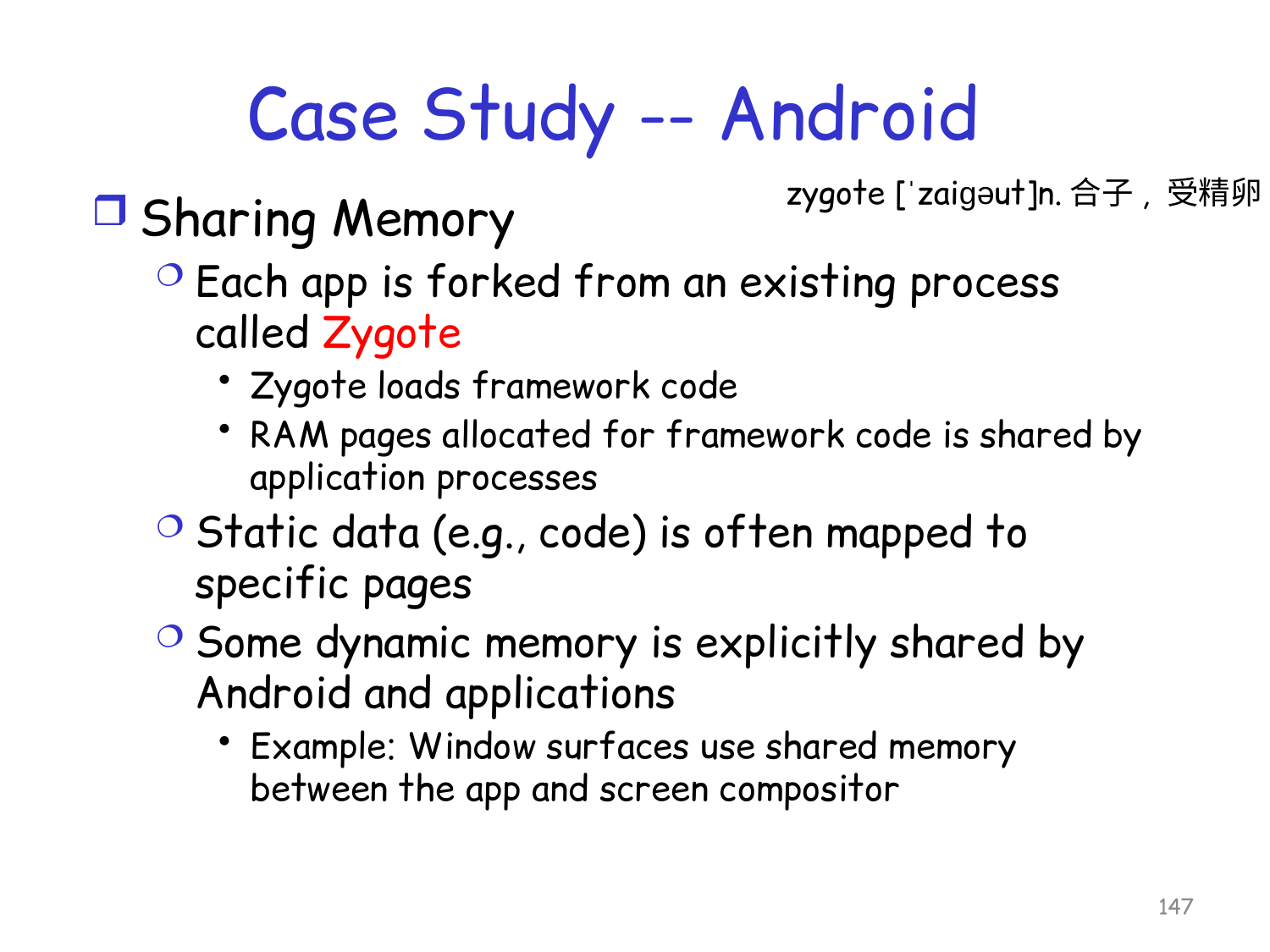

# Case Study -- Android
zygote [ˈzaiɡəut]n.合子, 受精卵
Sharing Memory
Each app is forked from an existing process called Zygote
Zygote loads framework code
RAM pages allocated for framework code is shared by application processes
Static data (e.g., code) is often mapped to specific pages
Some dynamic memory is explicitly shared by Android and applications
Example: Window surfaces use shared memory between the app and screen compositor

147